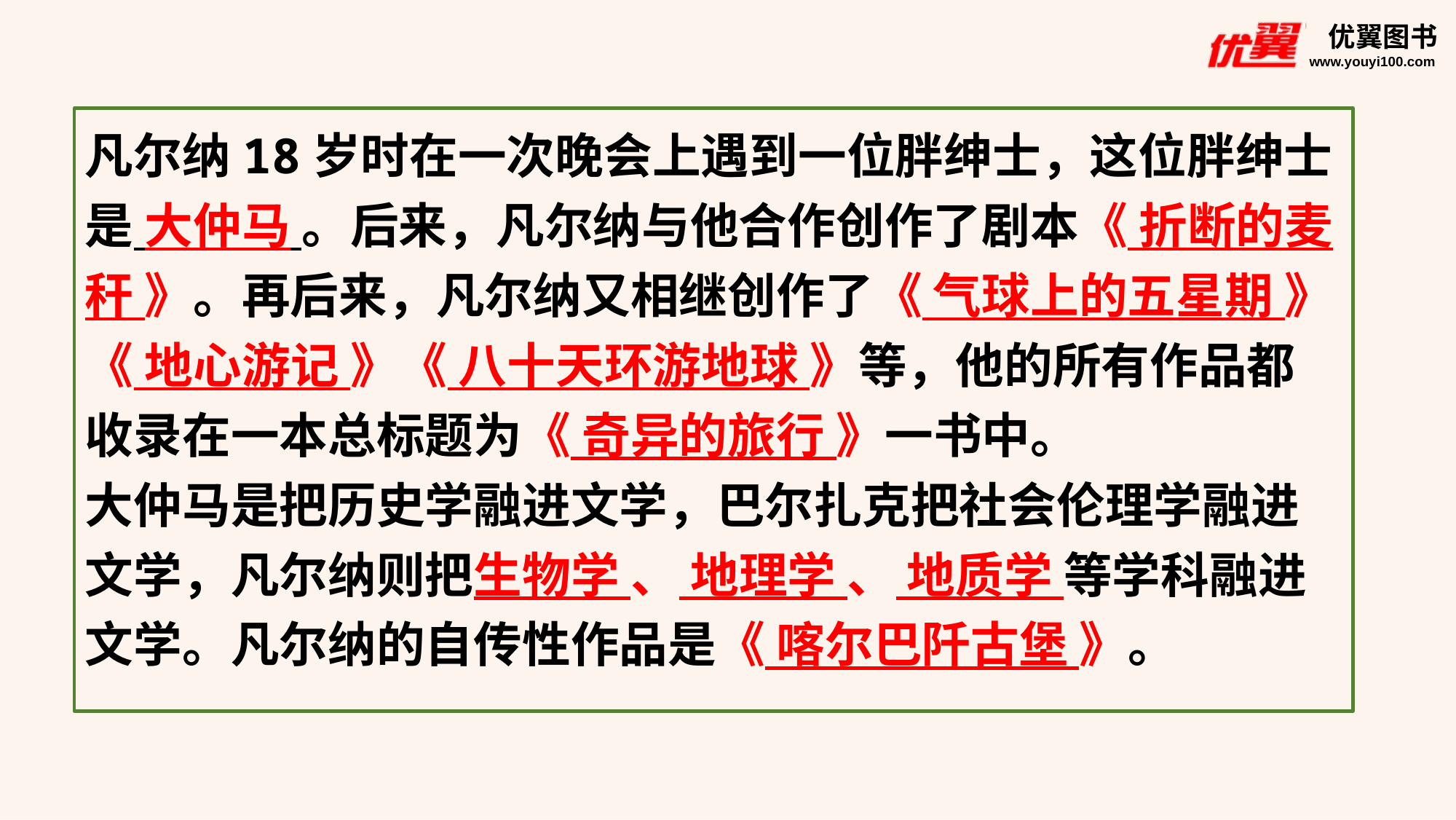

凡尔纳18岁时在一次晚会上遇到一位胖绅士，这位胖绅士是 大仲马 。后来，凡尔纳与他合作创作了剧本《 折断的麦秆 》。再后来，凡尔纳又相继创作了《 气球上的五星期 》《 地心游记 》《 八十天环游地球 》等，他的所有作品都收录在一本总标题为《 奇异的旅行 》一书中。
大仲马是把历史学融进文学，巴尔扎克把社会伦理学融进文学，凡尔纳则把生物学 、 地理学 、 地质学 等学科融进文学。凡尔纳的自传性作品是《 喀尔巴阡古堡 》。